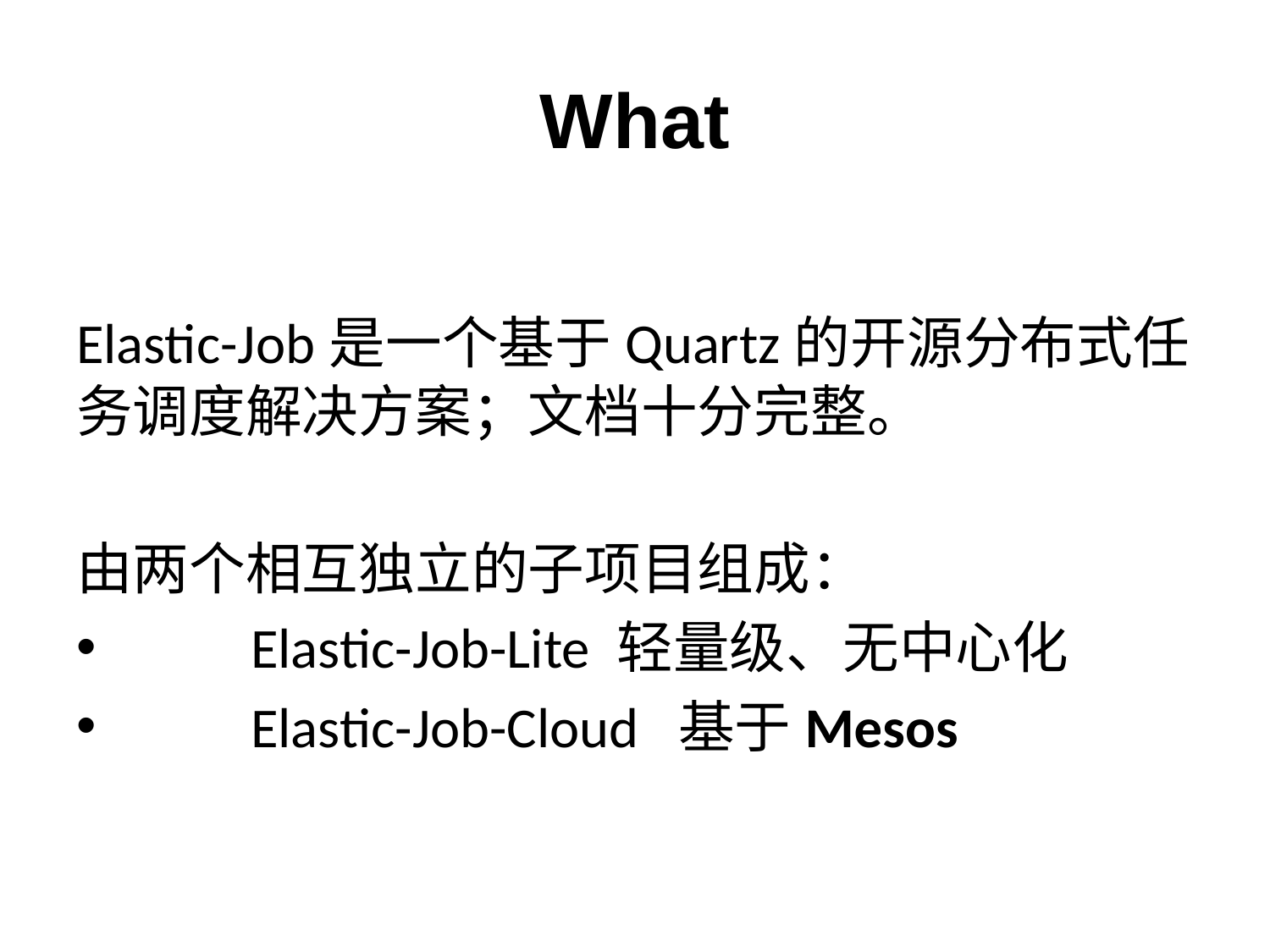

# What

Elastic-Job是一个基于Quartz的开源分布式任务调度解决方案；文档十分完整。

由两个相互独立的子项目组成：
	Elastic-Job-Lite 轻量级、无中心化
	Elastic-Job-Cloud  基于Mesos